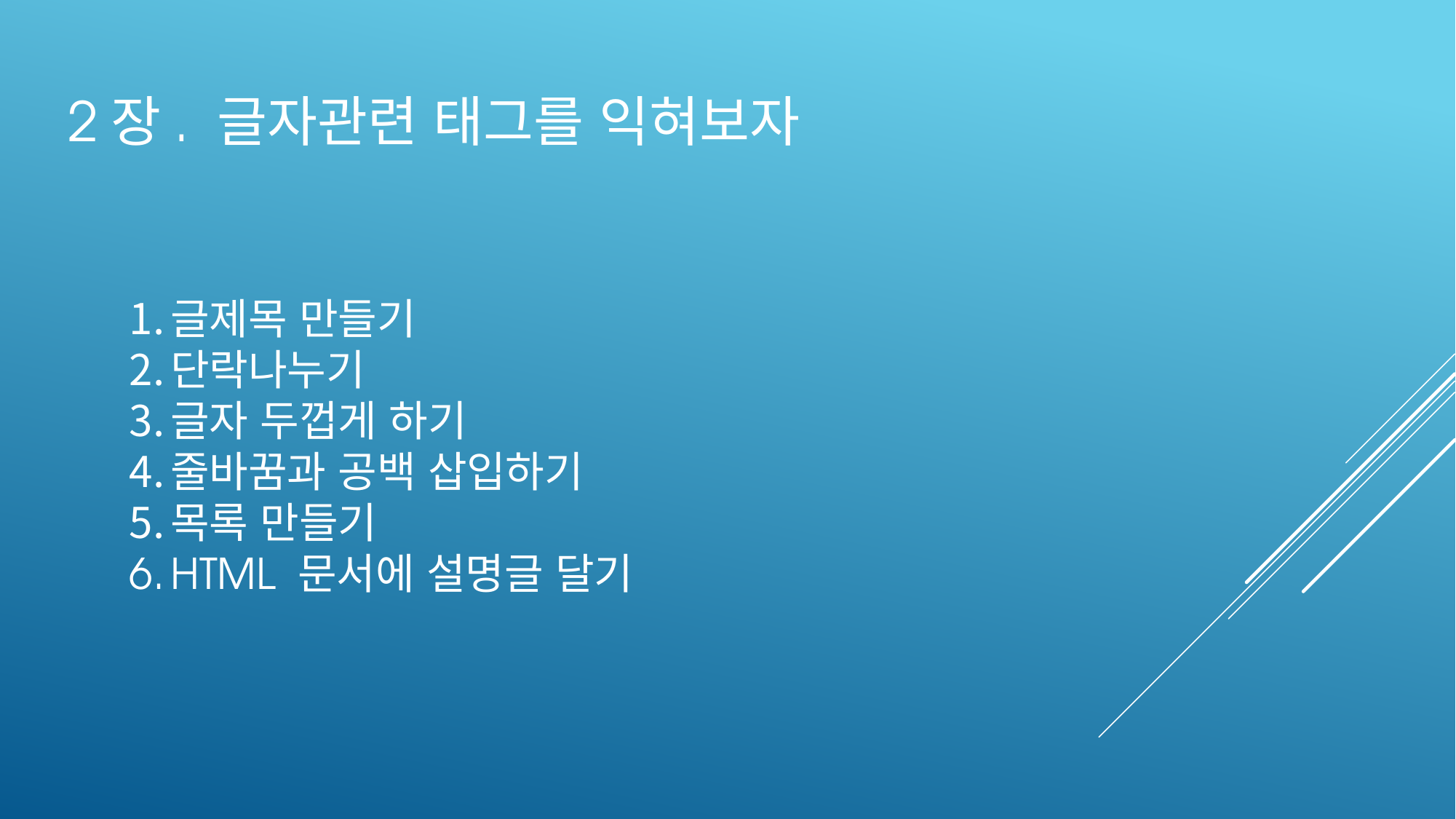

# 2장. 글자관련 태그를 익혀보자
글제목 만들기
단락나누기
글자 두껍게 하기
줄바꿈과 공백 삽입하기
목록 만들기
HTML 문서에 설명글 달기